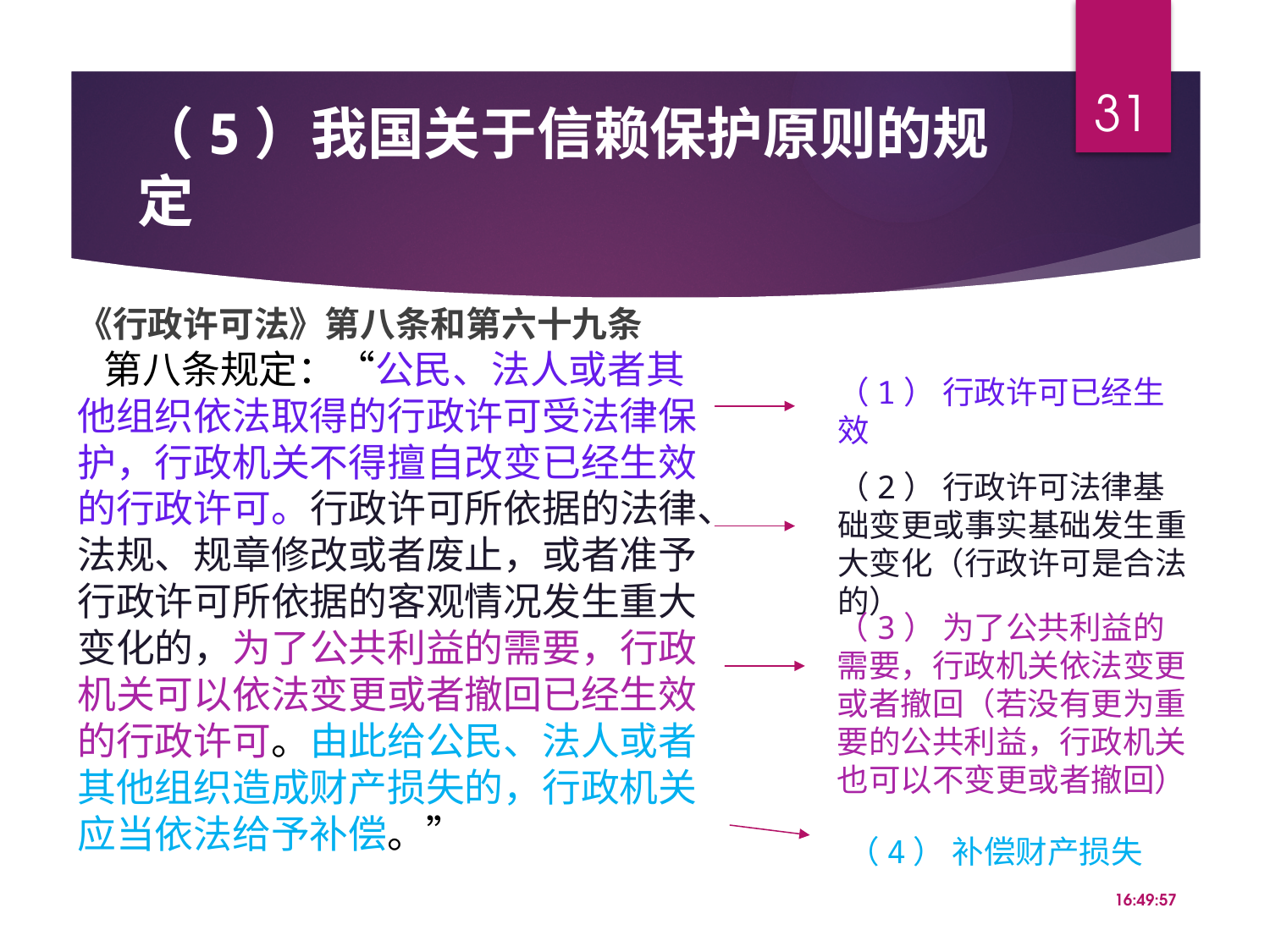

31
（5）我国关于信赖保护原则的规定
《行政许可法》第八条和第六十九条
  第八条规定：“公民、法人或者其他组织依法取得的行政许可受法律保护，行政机关不得擅自改变已经生效的行政许可。行政许可所依据的法律、法规、规章修改或者废止，或者准予行政许可所依据的客观情况发生重大变化的，为了公共利益的需要，行政机关可以依法变更或者撤回已经生效的行政许可。由此给公民、法人或者其他组织造成财产损失的，行政机关应当依法给予补偿。”

（1） 行政许可已经生效
（2） 行政许可法律基础变更或事实基础发生重大变化（行政许可是合法的）

（3） 为了公共利益的需要，行政机关依法变更或者撤回（若没有更为重要的公共利益，行政机关也可以不变更或者撤回）

（4） 补偿财产损失
16:49:57